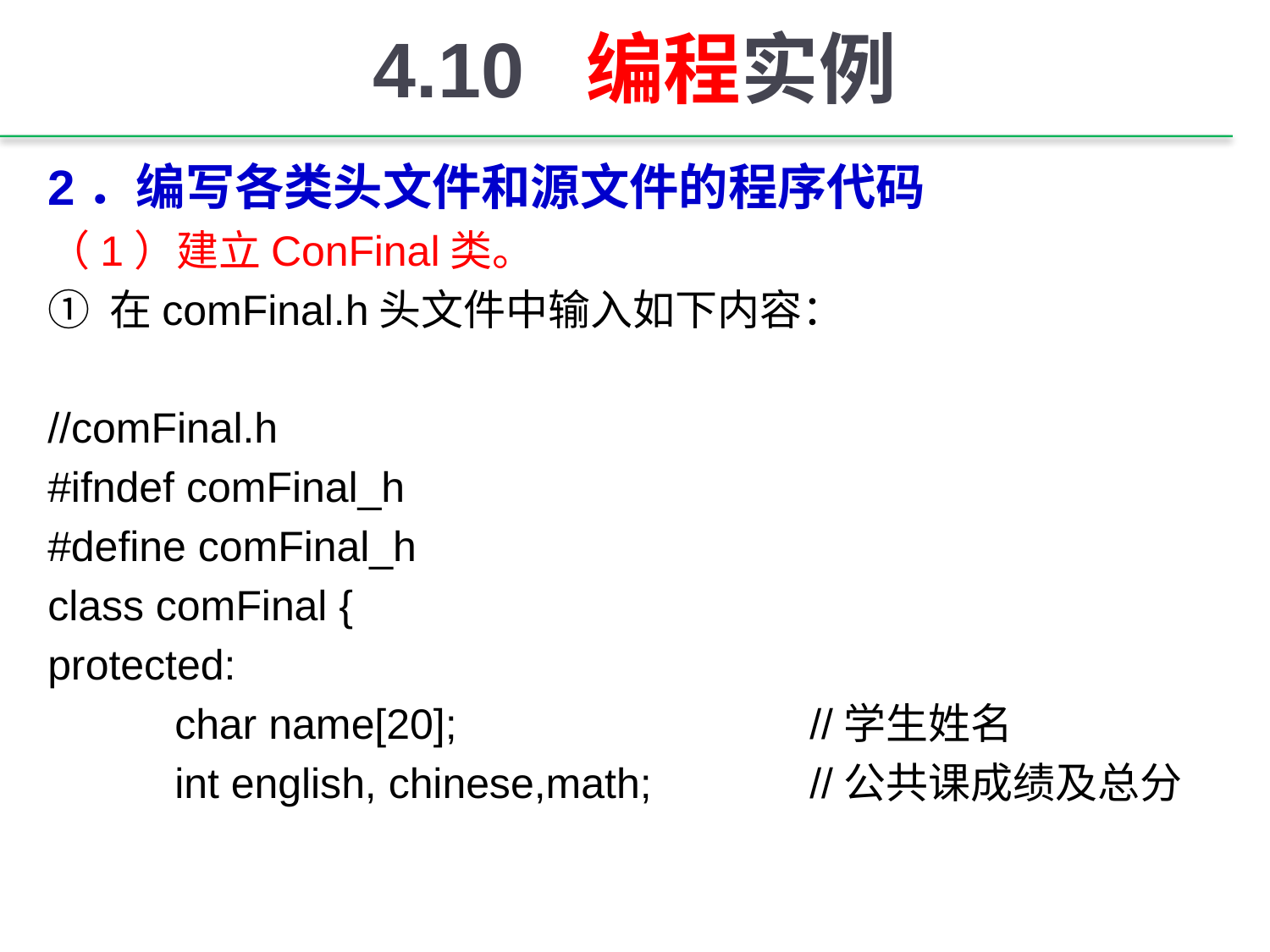

# 4.10  编程实例
2．编写各类头文件和源文件的程序代码
（1）建立ConFinal类。
① 在comFinal.h头文件中输入如下内容：

//comFinal.h
#ifndef comFinal_h
#define comFinal_h
class comFinal {
protected:
	char name[20];			//学生姓名
	int english, chinese,math;		//公共课成绩及总分